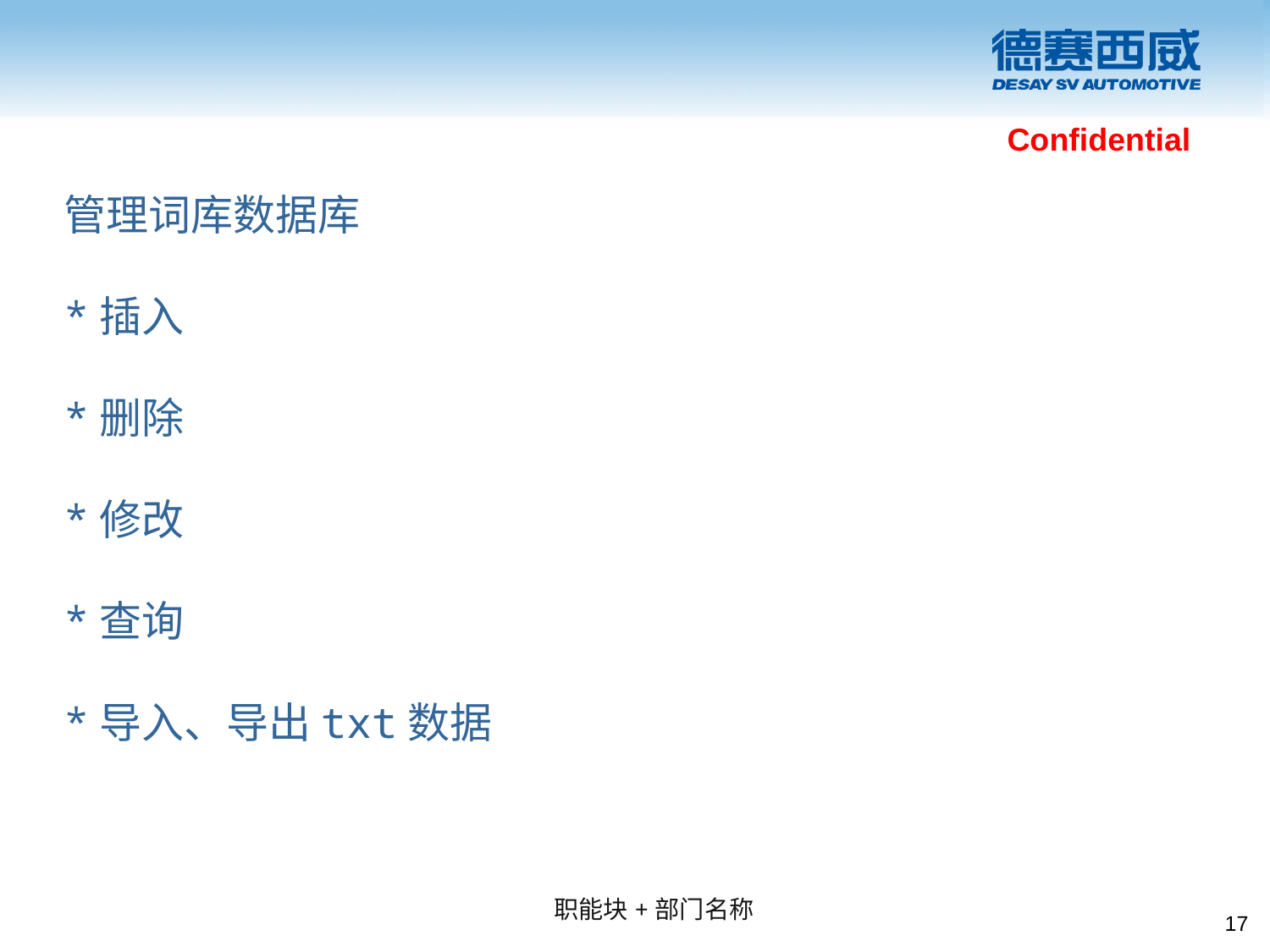

#
管理词库数据库

*插入

*删除

*修改

*查询

*导入、导出txt数据

17